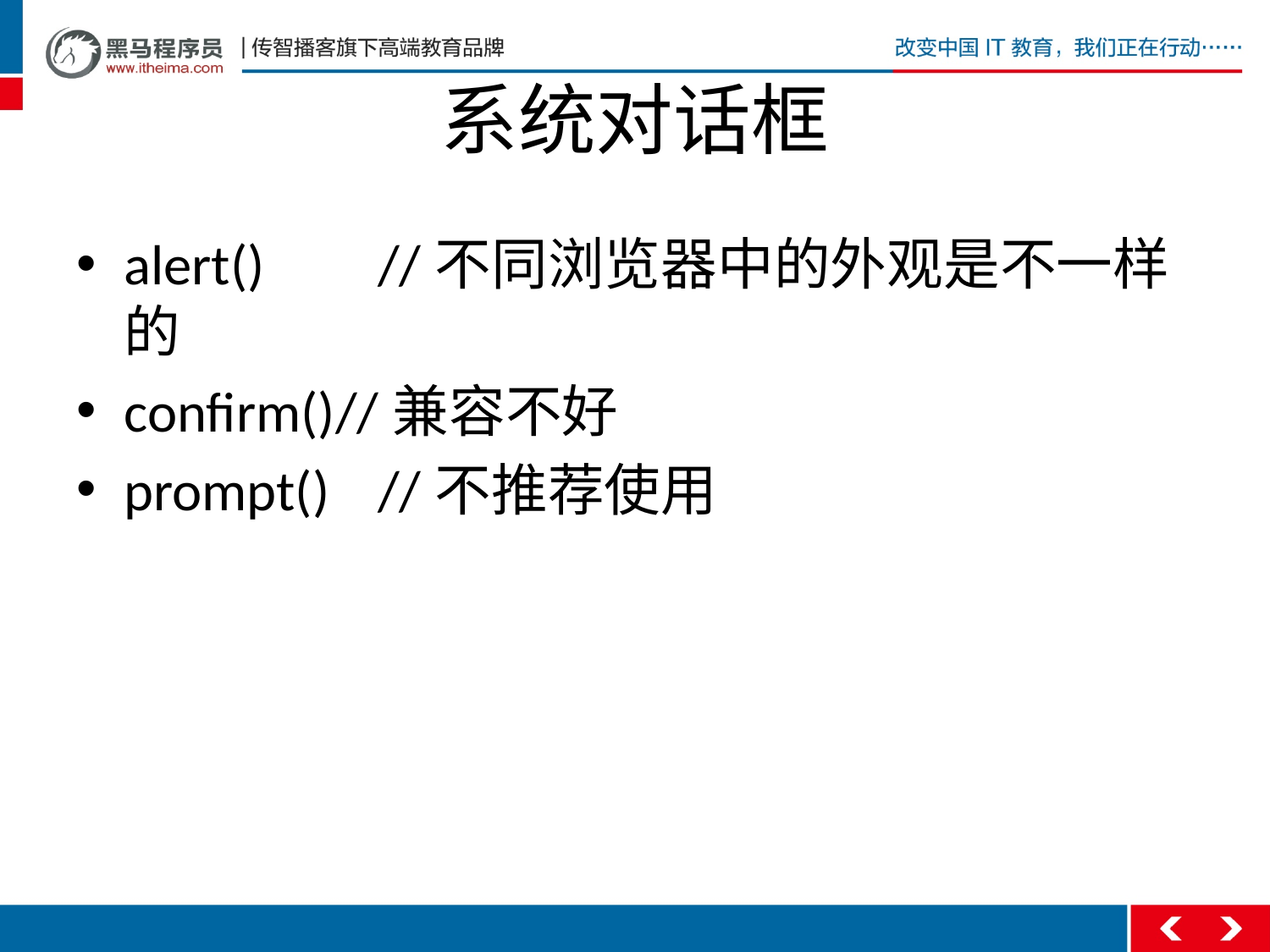

# 系统对话框
alert()	//不同浏览器中的外观是不一样的
confirm()//兼容不好
prompt()	//不推荐使用